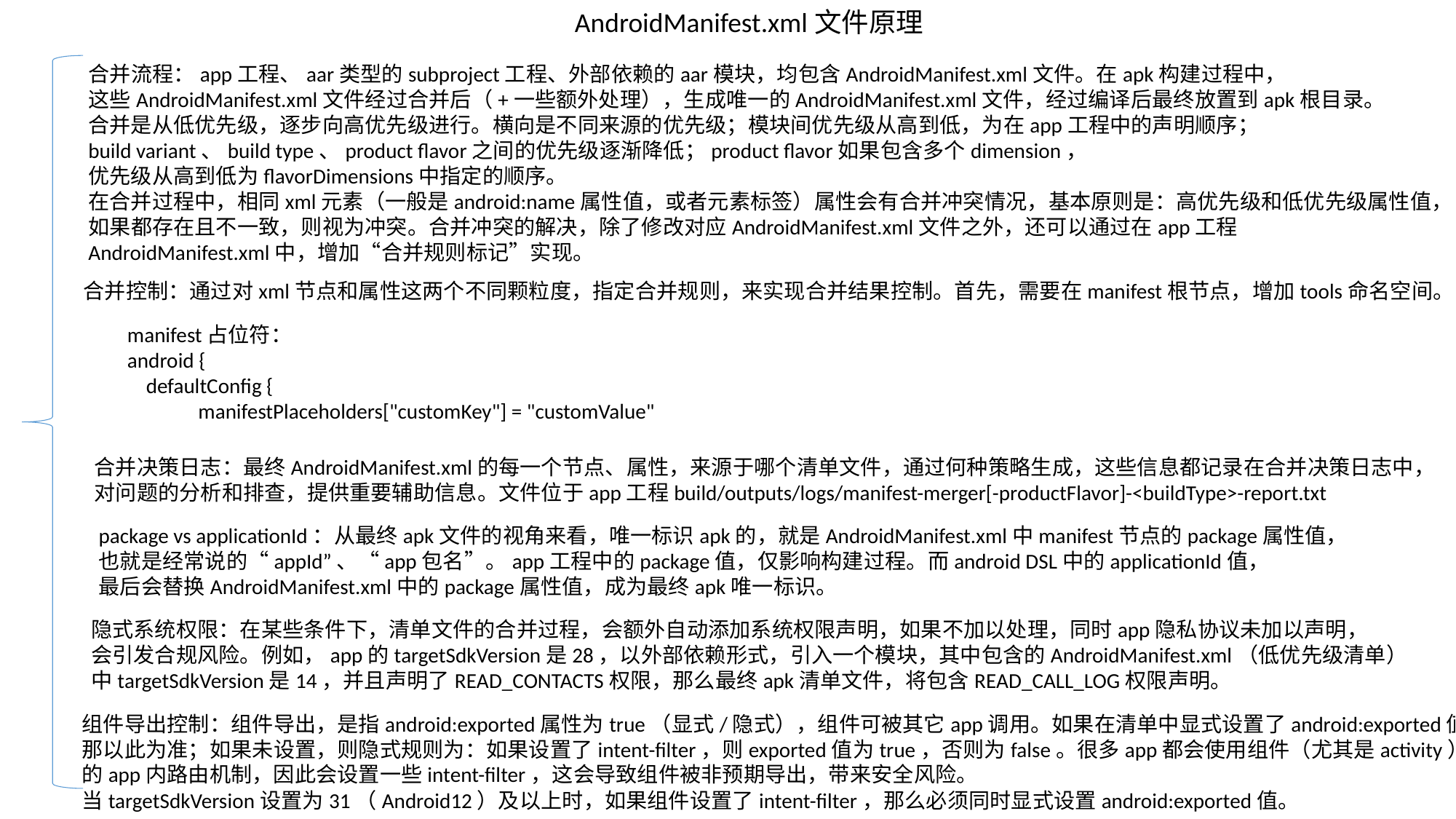

AndroidManifest.xml文件原理

合并流程：app工程、aar类型的subproject工程、外部依赖的aar模块，均包含AndroidManifest.xml文件。在apk构建过程中，
这些AndroidManifest.xml文件经过合并后（+一些额外处理），生成唯一的AndroidManifest.xml文件，经过编译后最终放置到apk根目录。
合并是从低优先级，逐步向高优先级进行。横向是不同来源的优先级；模块间优先级从高到低，为在app工程中的声明顺序；
build variant、build type、product flavor之间的优先级逐渐降低；product flavor如果包含多个dimension，
优先级从高到低为flavorDimensions中指定的顺序。
在合并过程中，相同xml元素（一般是android:name属性值，或者元素标签）属性会有合并冲突情况，基本原则是：高优先级和低优先级属性值，
如果都存在且不一致，则视为冲突。合并冲突的解决，除了修改对应AndroidManifest.xml文件之外，还可以通过在app工程
AndroidManifest.xml中，增加“合并规则标记”实现。
合并控制：通过对xml节点和属性这两个不同颗粒度，指定合并规则，来实现合并结果控制。首先，需要在manifest根节点，增加tools命名空间。
manifest占位符：
android {
    defaultConfig {
               manifestPlaceholders["customKey"] = "customValue"
合并决策日志：最终AndroidManifest.xml的每一个节点、属性，来源于哪个清单文件，通过何种策略生成，这些信息都记录在合并决策日志中，
对问题的分析和排查，提供重要辅助信息。文件位于app工程build/outputs/logs/manifest-merger[-productFlavor]-<buildType>-report.txt
package vs applicationId：从最终apk文件的视角来看，唯一标识apk的，就是AndroidManifest.xml中manifest节点的package属性值，
也就是经常说的“appId”、“app包名”。app工程中的package值，仅影响构建过程。而android DSL中的applicationId值，
最后会替换AndroidManifest.xml中的package属性值，成为最终apk唯一标识。
隐式系统权限：在某些条件下，清单文件的合并过程，会额外自动添加系统权限声明，如果不加以处理，同时app隐私协议未加以声明，
会引发合规风险。例如，app的targetSdkVersion是28，以外部依赖形式，引入一个模块，其中包含的AndroidManifest.xml（低优先级清单）
中targetSdkVersion是14，并且声明了READ_CONTACTS权限，那么最终apk清单文件，将包含READ_CALL_LOG权限声明。
组件导出控制：组件导出，是指android:exported属性为true（显式/隐式），组件可被其它app调用。如果在清单中显式设置了android:exported值，
那以此为准；如果未设置，则隐式规则为：如果设置了intent-filter，则exported值为true，否则为false。很多app都会使用组件（尤其是activity）
的app内路由机制，因此会设置一些intent-filter，这会导致组件被非预期导出，带来安全风险。
当targetSdkVersion设置为31（Android12）及以上时，如果组件设置了intent-filter，那么必须同时显式设置android:exported值。